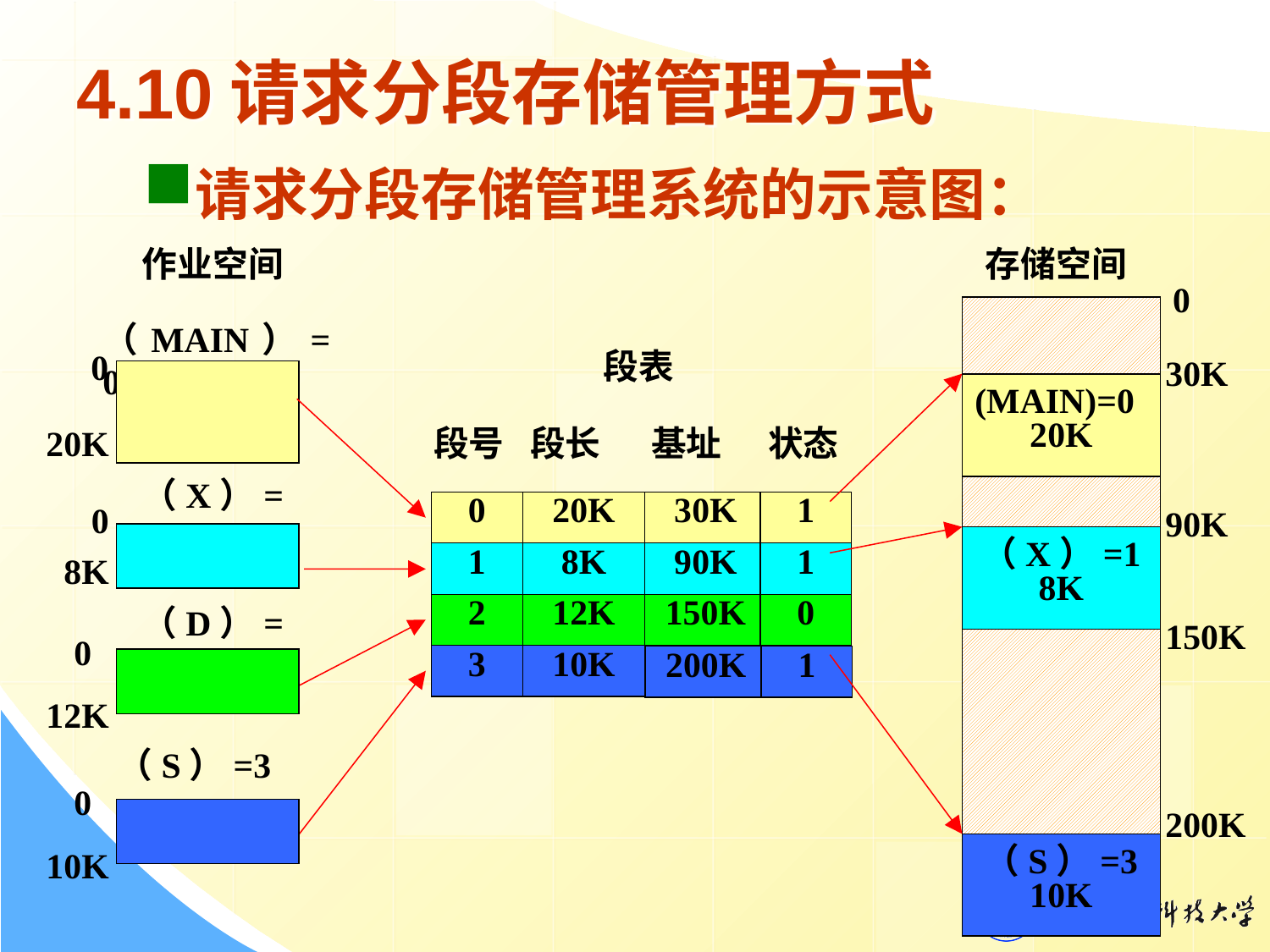

# 4.10请求分段存储管理方式
请求分段存储管理系统的示意图：
作业空间
存储空间
0

30K

(MAIN)=0
20K

90K

（X）=1
8K

150K

200K
（S）=3
10K

（MAIN）=0
段表
0

20K
段号
段长
基址
状态
（X）=1

0
0
20K
30K
1

8K
1
8K
90K
1

（D）=2

2
12K
150K
0

0
3
10K
200K
1

12K
（S）=3

0

10K